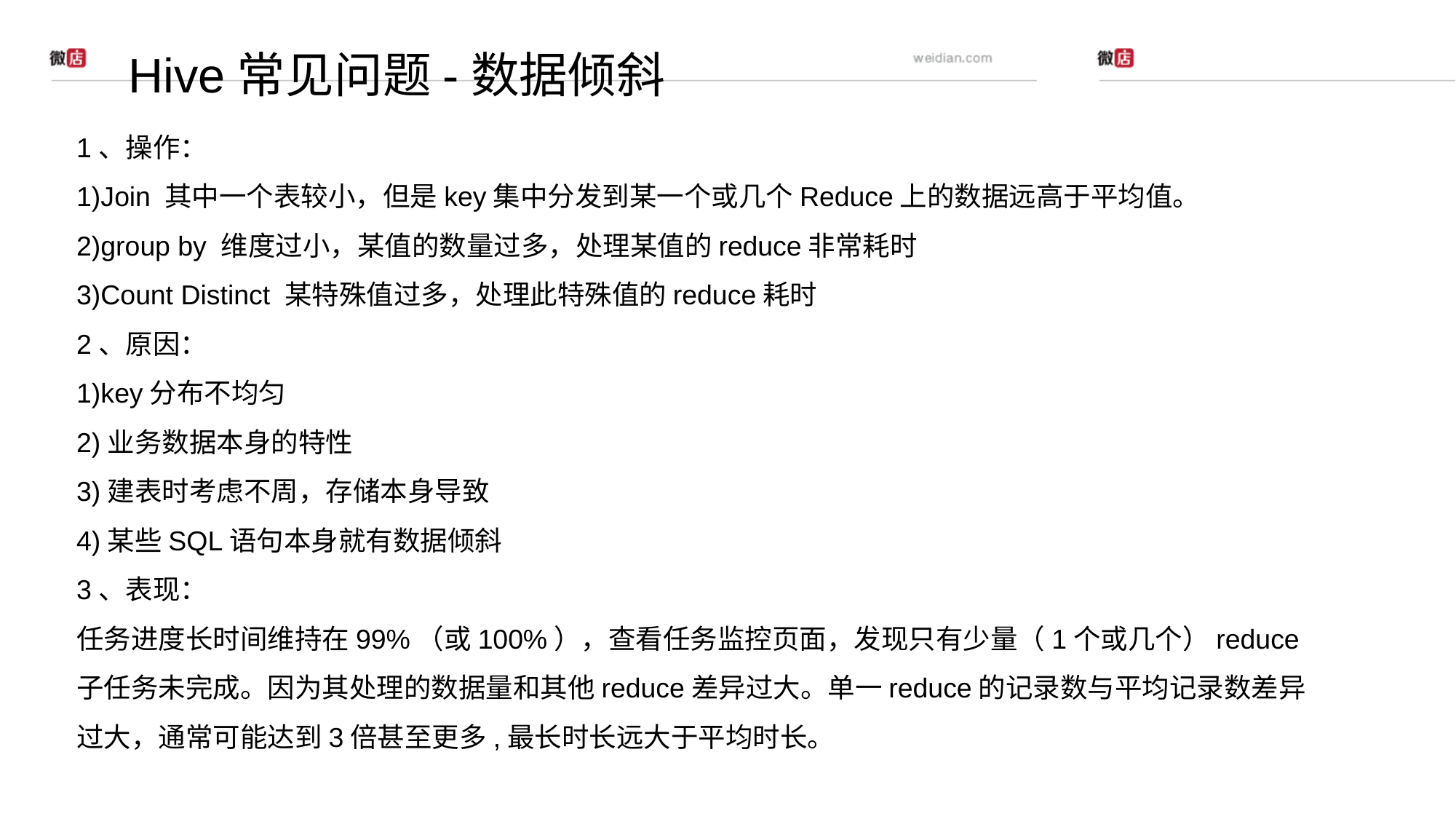

# Hive常见问题-数据倾斜
1、操作：
1)Join 其中一个表较小，但是key集中分发到某一个或几个Reduce上的数据远高于平均值。
2)group by 维度过小，某值的数量过多，处理某值的reduce非常耗时
3)Count Distinct 某特殊值过多，处理此特殊值的reduce耗时
2、原因：
1)key分布不均匀
2)业务数据本身的特性
3)建表时考虑不周，存储本身导致
4)某些SQL语句本身就有数据倾斜
3、表现：
任务进度长时间维持在99%（或100%），查看任务监控页面，发现只有少量（1个或几个）reduce子任务未完成。因为其处理的数据量和其他reduce差异过大。单一reduce的记录数与平均记录数差异过大，通常可能达到3倍甚至更多,最长时长远大于平均时长。